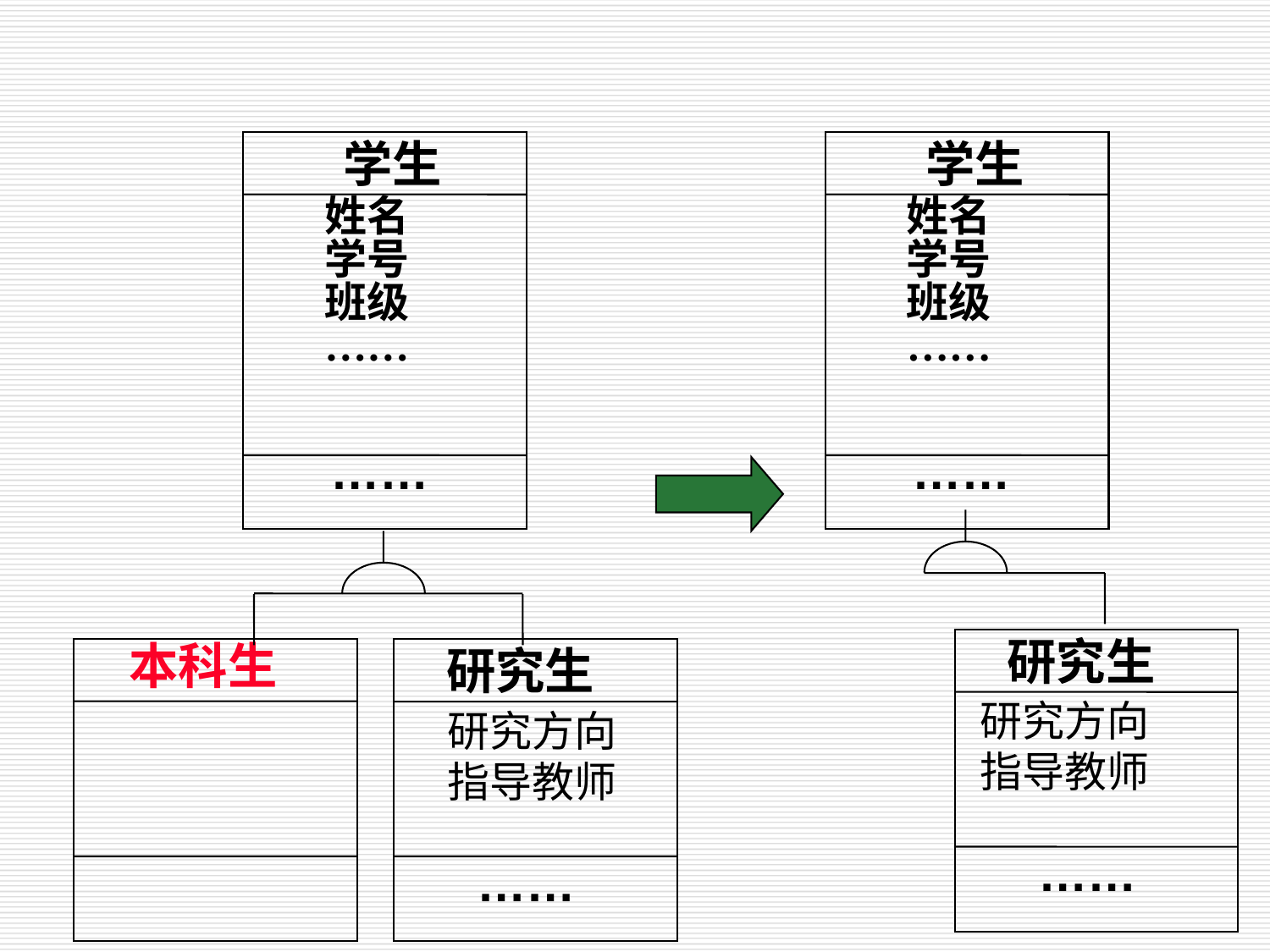

学生
学生

姓名
学号
班级
……
姓名
学号
班级
……

……
……

研究生
本科生

研究生

研究方向
指导教师

研究方向
指导教师

……
……